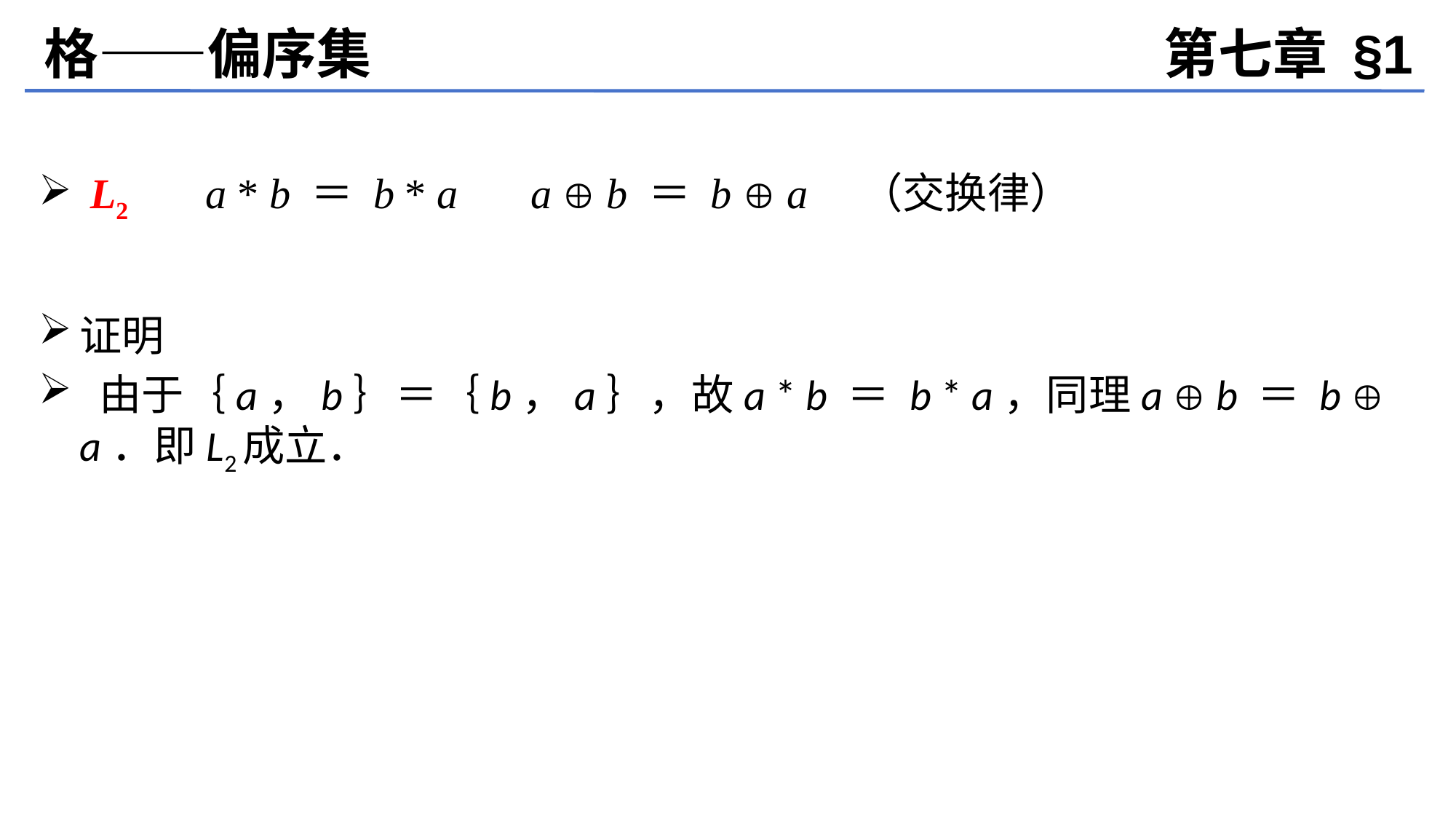

格——偏序集
第七章 §1
 L2　  a * b ＝ b * a　 a ⊕ b ＝ b ⊕ a    （交换律）

证明
 由于｛a，b｝＝｛b，a｝，故a * b ＝ b * a，同理a ⊕ b ＝ b ⊕ a．即L2成立．